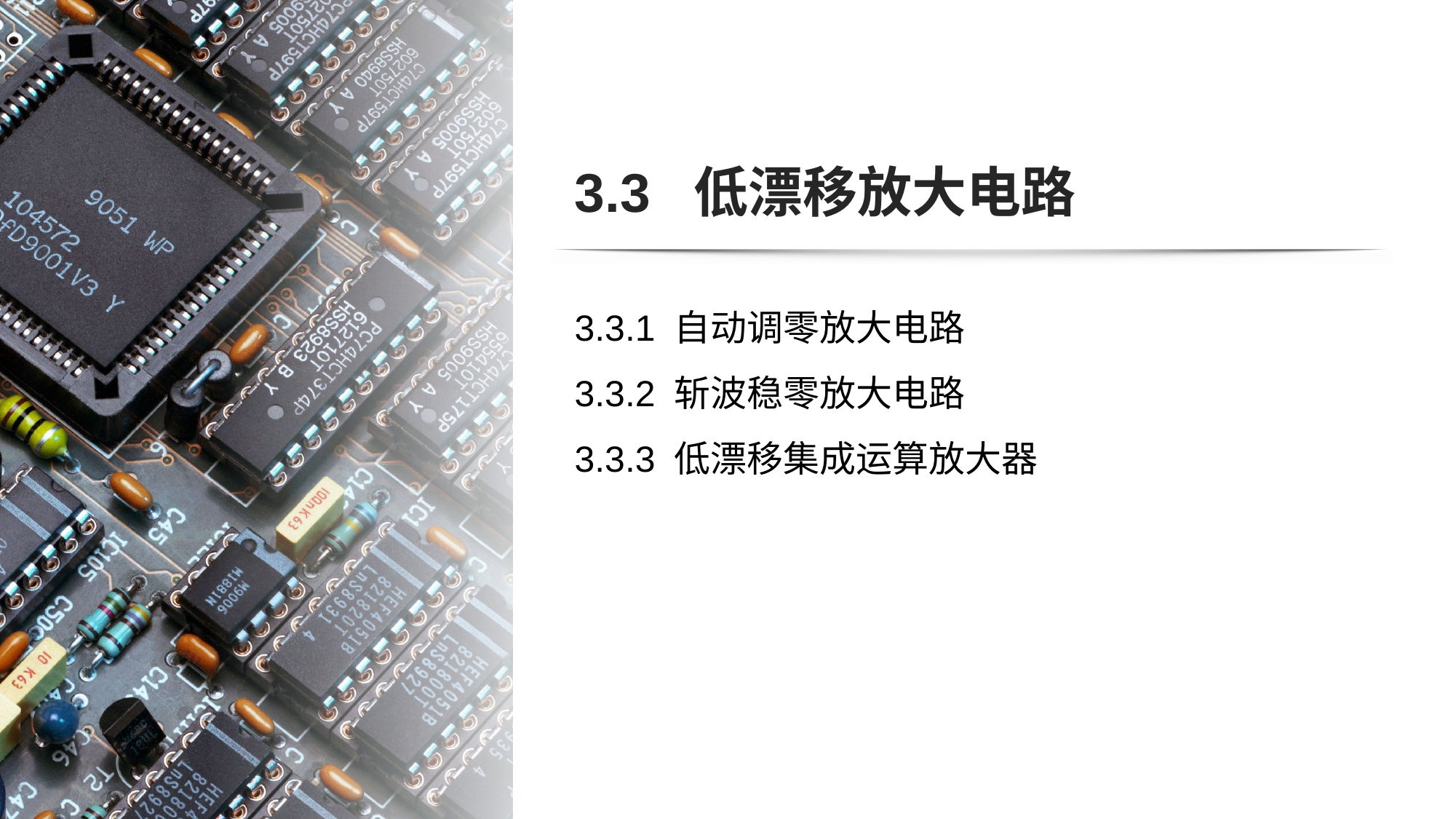

# 3.3  低漂移放大电路
3.3.1 自动调零放大电路
3.3.2 斩波稳零放大电路
3.3.3 低漂移集成运算放大器